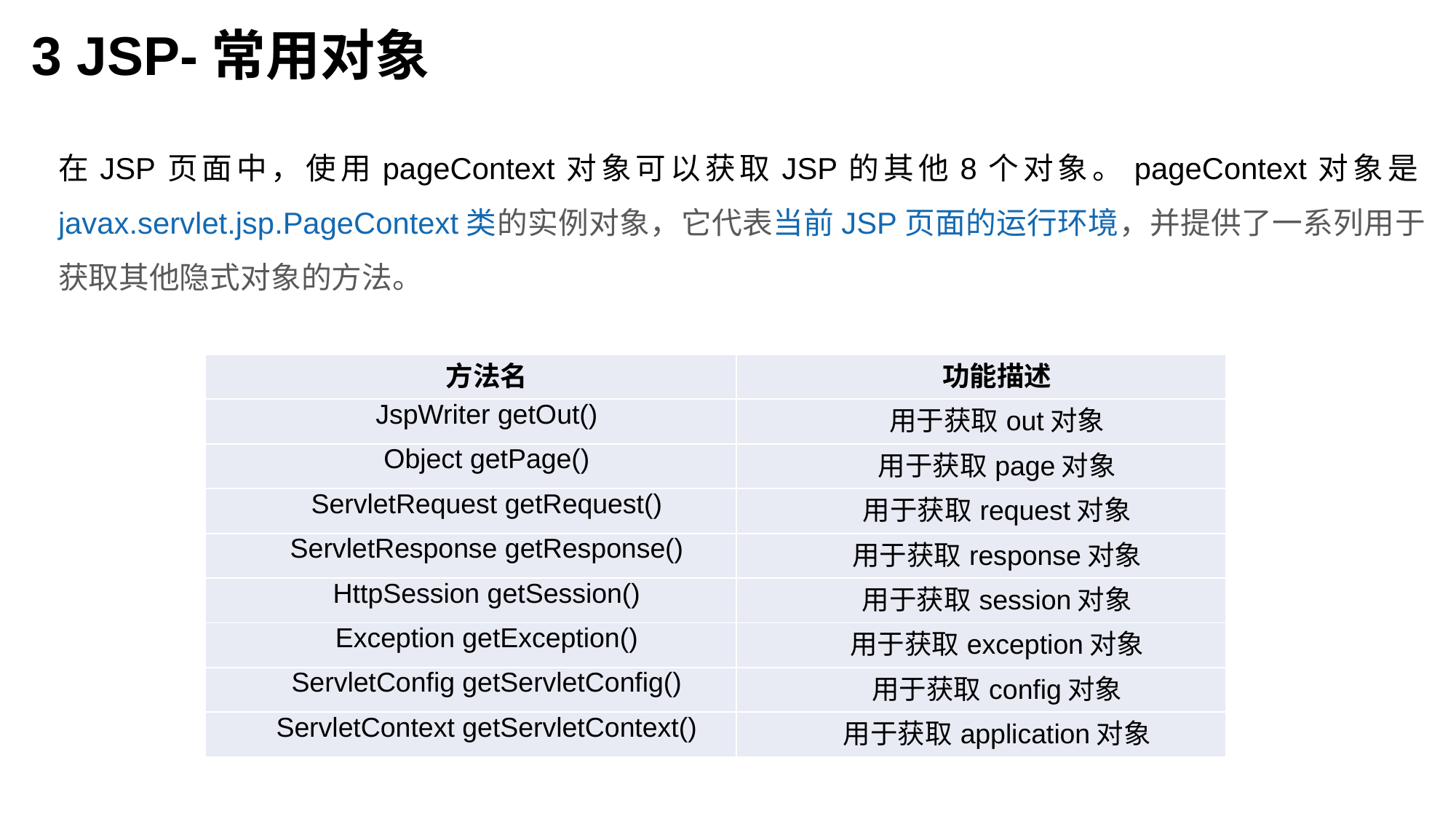

3 JSP-常用对象
在JSP页面中，使用pageContext对象可以获取JSP的其他8个对象。pageContext对象是javax.servlet.jsp.PageContext类的实例对象，它代表当前JSP页面的运行环境，并提供了一系列用于获取其他隐式对象的方法。
| 方法名 | 功能描述 |
| --- | --- |
| JspWriter getOut() | 用于获取out对象 |
| Object getPage() | 用于获取page对象 |
| ServletRequest getRequest() | 用于获取request对象 |
| ServletResponse getResponse() | 用于获取response对象 |
| HttpSession getSession() | 用于获取session对象 |
| Exception getException() | 用于获取exception对象 |
| ServletConfig getServletConfig() | 用于获取config对象 |
| ServletContext getServletContext() | 用于获取application对象 |